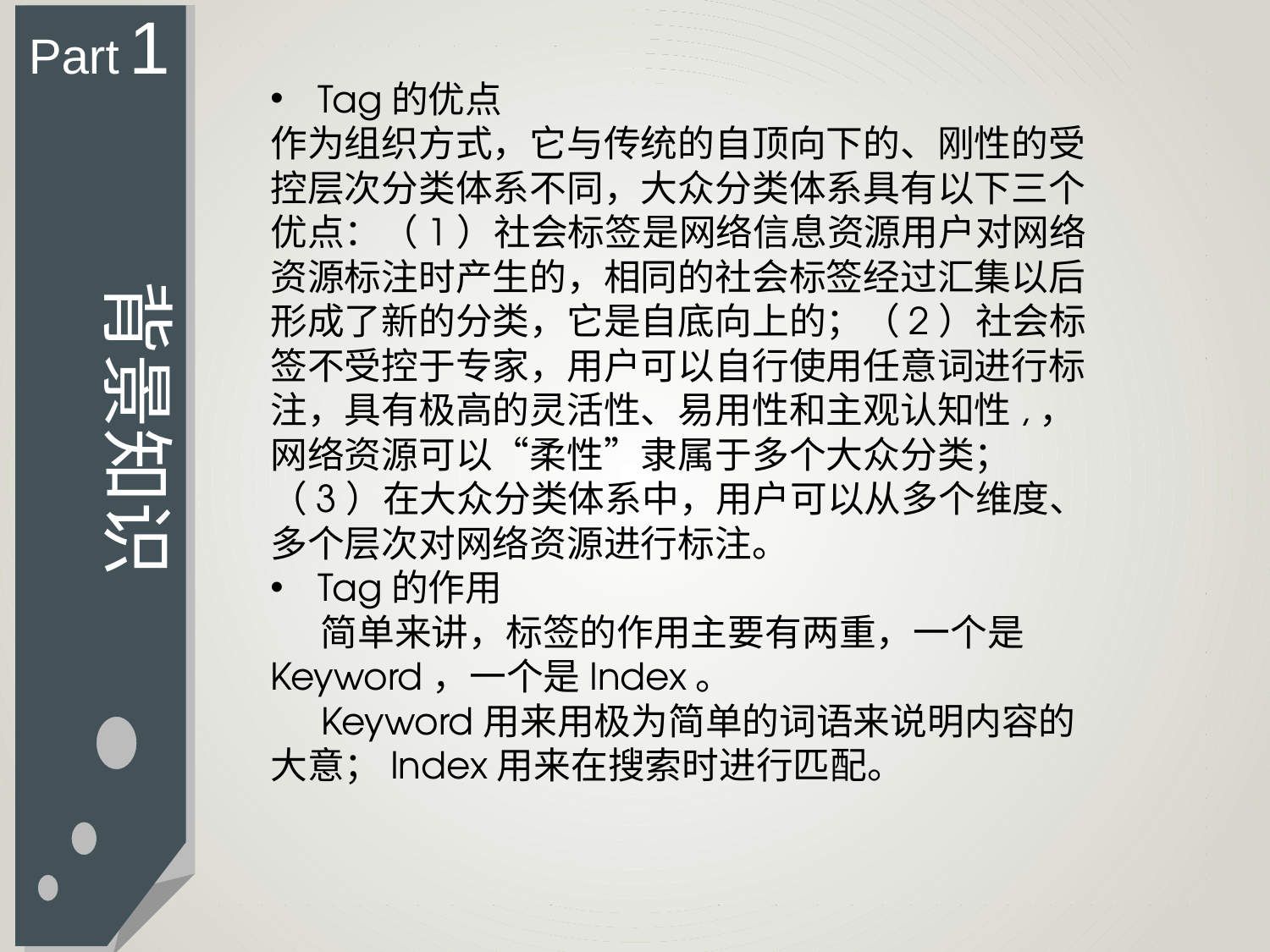

Part 1

背景知识
Tag的优点
作为组织方式，它与传统的自顶向下的、刚性的受控层次分类体系不同，大众分类体系具有以下三个优点：（1）社会标签是网络信息资源用户对网络资源标注时产生的，相同的社会标签经过汇集以后形成了新的分类，它是自底向上的；（2）社会标签不受控于专家，用户可以自行使用任意词进行标注，具有极高的灵活性、易用性和主观认知性,，网络资源可以“柔性”隶属于多个大众分类；（3）在大众分类体系中，用户可以从多个维度、多个层次对网络资源进行标注。
Tag的作用
     简单来讲，标签的作用主要有两重，一个是Keyword，一个是Index。
     Keyword用来用极为简单的词语来说明内容的大意；Index用来在搜索时进行匹配。